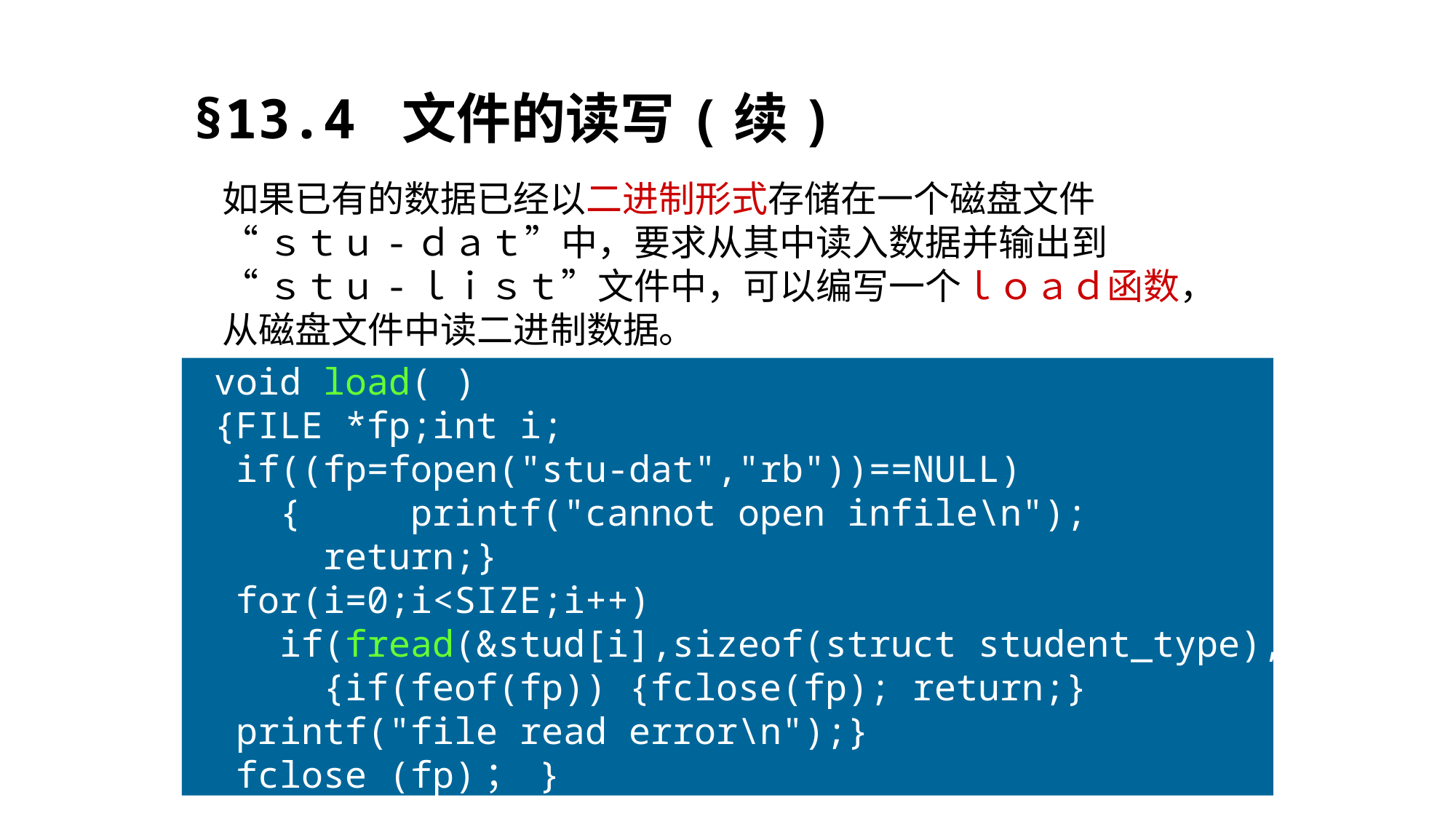

§13.4 文件的读写(续)
如果已有的数据已经以二进制形式存储在一个磁盘文件
“ｓｔｕ-ｄａｔ”中，要求从其中读入数据并输出到
“ｓｔｕ-ｌｉｓｔ”文件中，可以编写一个ｌｏａｄ函数，
从磁盘文件中读二进制数据。
 void load( )
 {FILE *fp;int i;
  if((fp=fopen("stu-dat","rb"))==NULL)
    {	printf("cannot open infile\n");
      return;}
  for(i=0;i<SIZE;i++)
    if(fread(&stud[i],sizeof(struct student_type),1,fp)!=1)
      {if(feof(fp)) {fclose(fp); return;}
  printf("file read error\n");}
  fclose (fp)； }